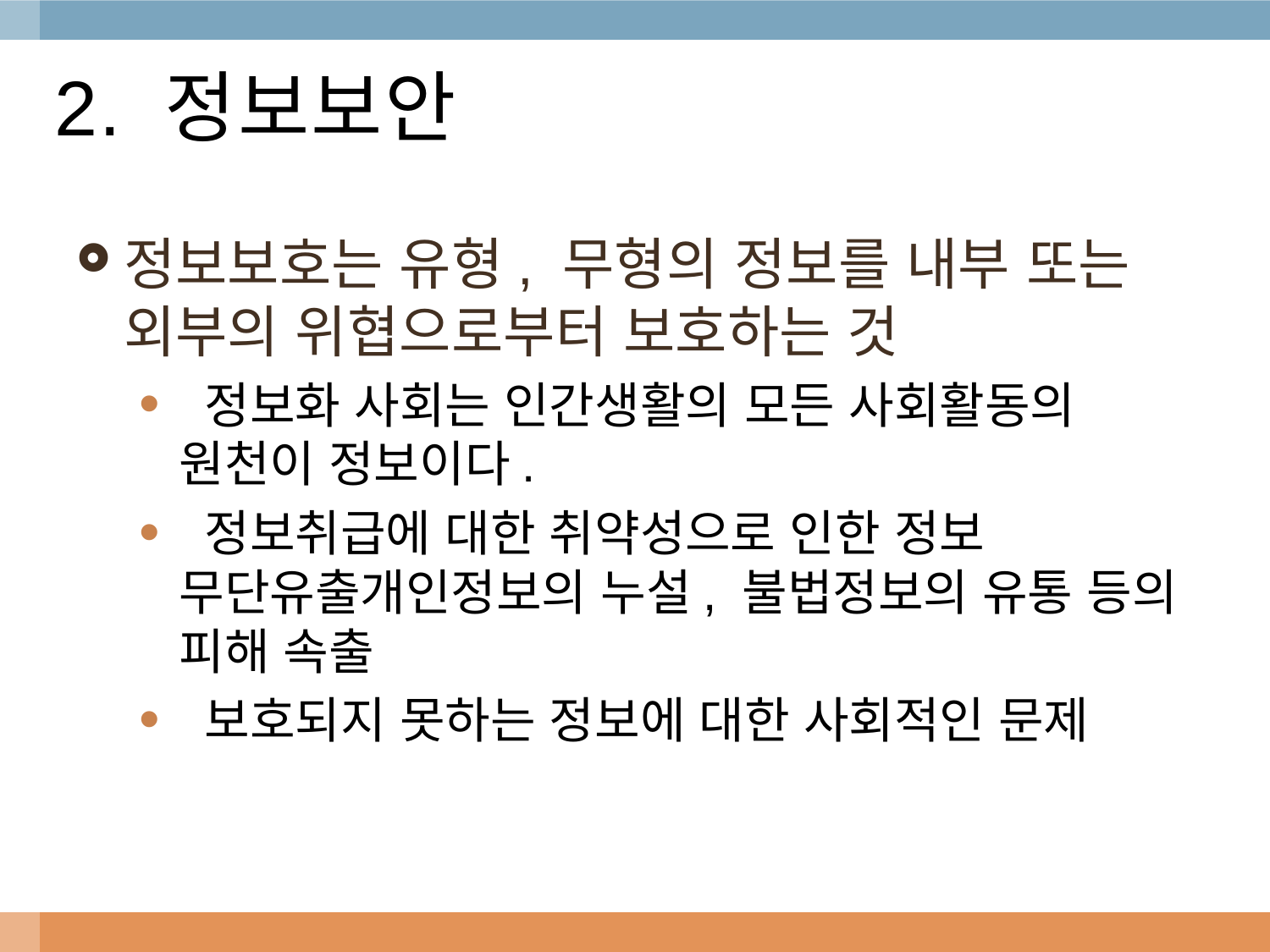

# 2. 정보보안
정보보호는 유형, 무형의 정보를 내부 또는 외부의 위협으로부터 보호하는 것
 정보화 사회는 인간생활의 모든 사회활동의 원천이 정보이다.
 정보취급에 대한 취약성으로 인한 정보 무단유출개인정보의 누설, 불법정보의 유통 등의 피해 속출
 보호되지 못하는 정보에 대한 사회적인 문제